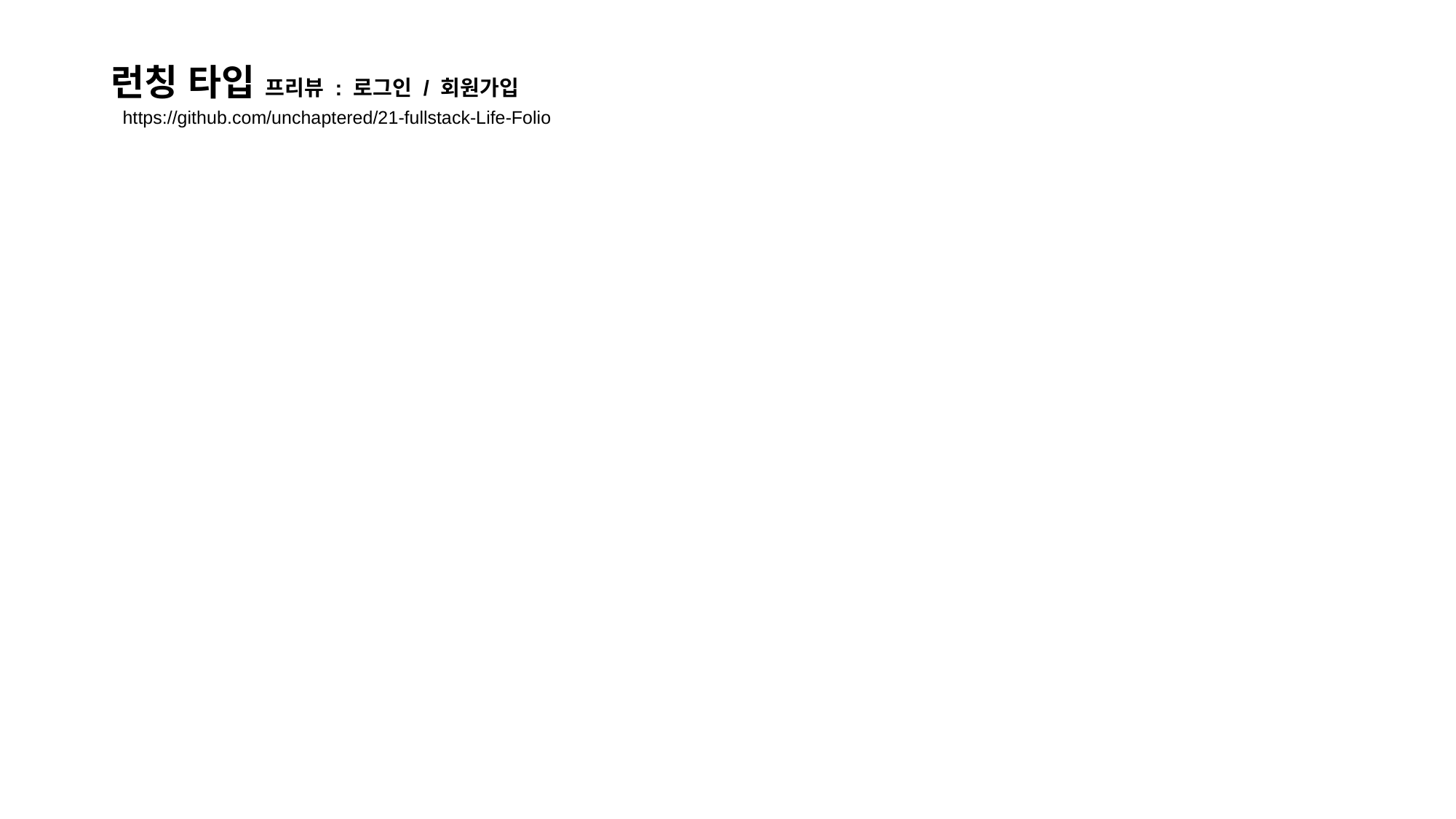

# 런칭 타입 프리뷰 : 로그인 / 회원가입
https://github.com/unchaptered/21-fullstack-Life-Folio